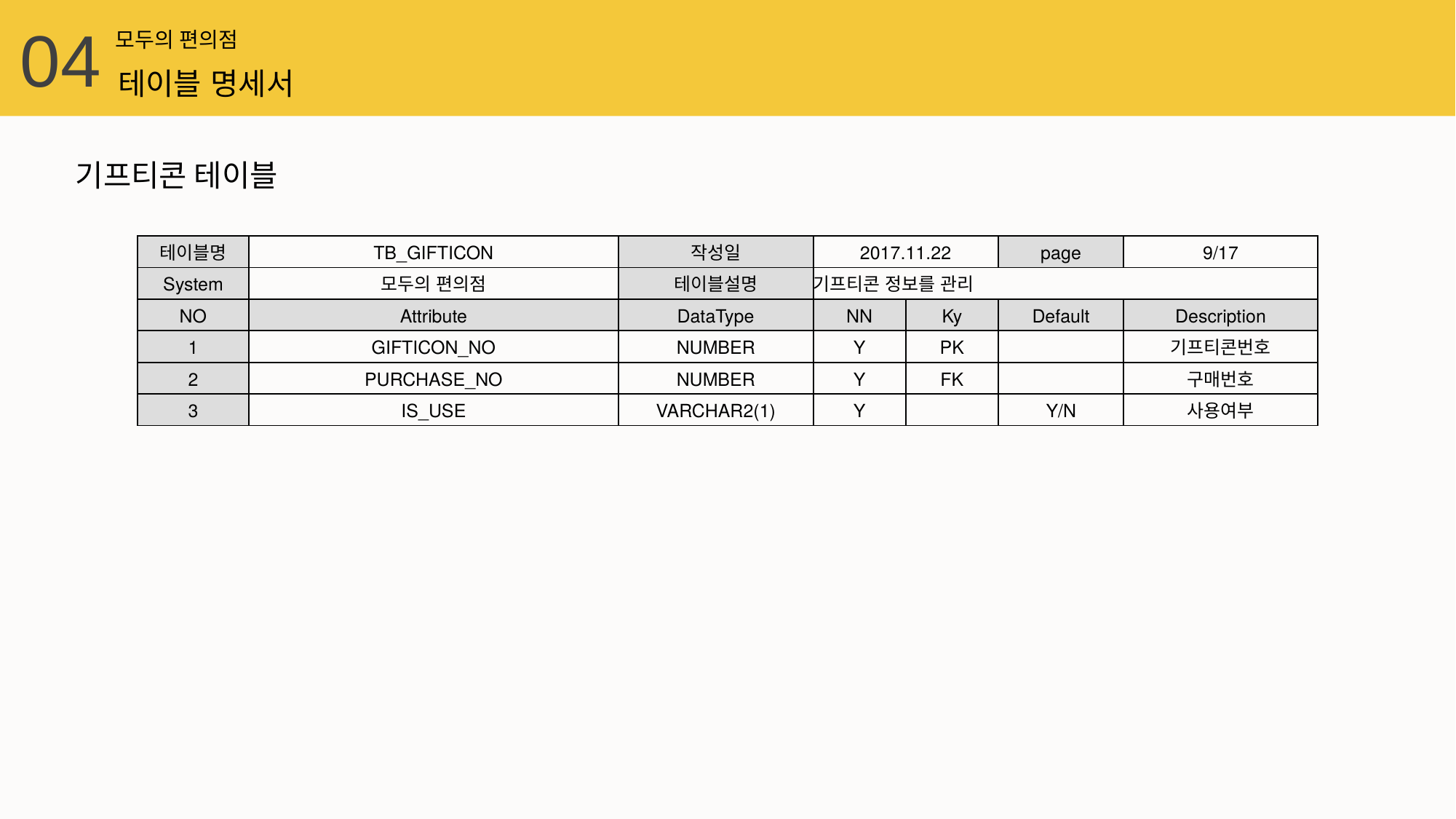

04
모두의 편의점
테이블 명세서
기프티콘 테이블
| 테이블명 | TB\_GIFTICON | 작성일 | 2017.11.22 |  | page | 9/17 |
| --- | --- | --- | --- | --- | --- | --- |
| System | 모두의 편의점 | 테이블설명 | 기프티콘 정보를 관리 |  |  |  |
| NO | Attribute | DataType | NN | Ky | Default | Description |
| 1 | GIFTICON\_NO | NUMBER | Y | PK |  | 기프티콘번호 |
| 2 | PURCHASE\_NO | NUMBER | Y | FK |  | 구매번호 |
| 3 | IS\_USE | VARCHAR2(1) | Y |  | Y/N | 사용여부 |